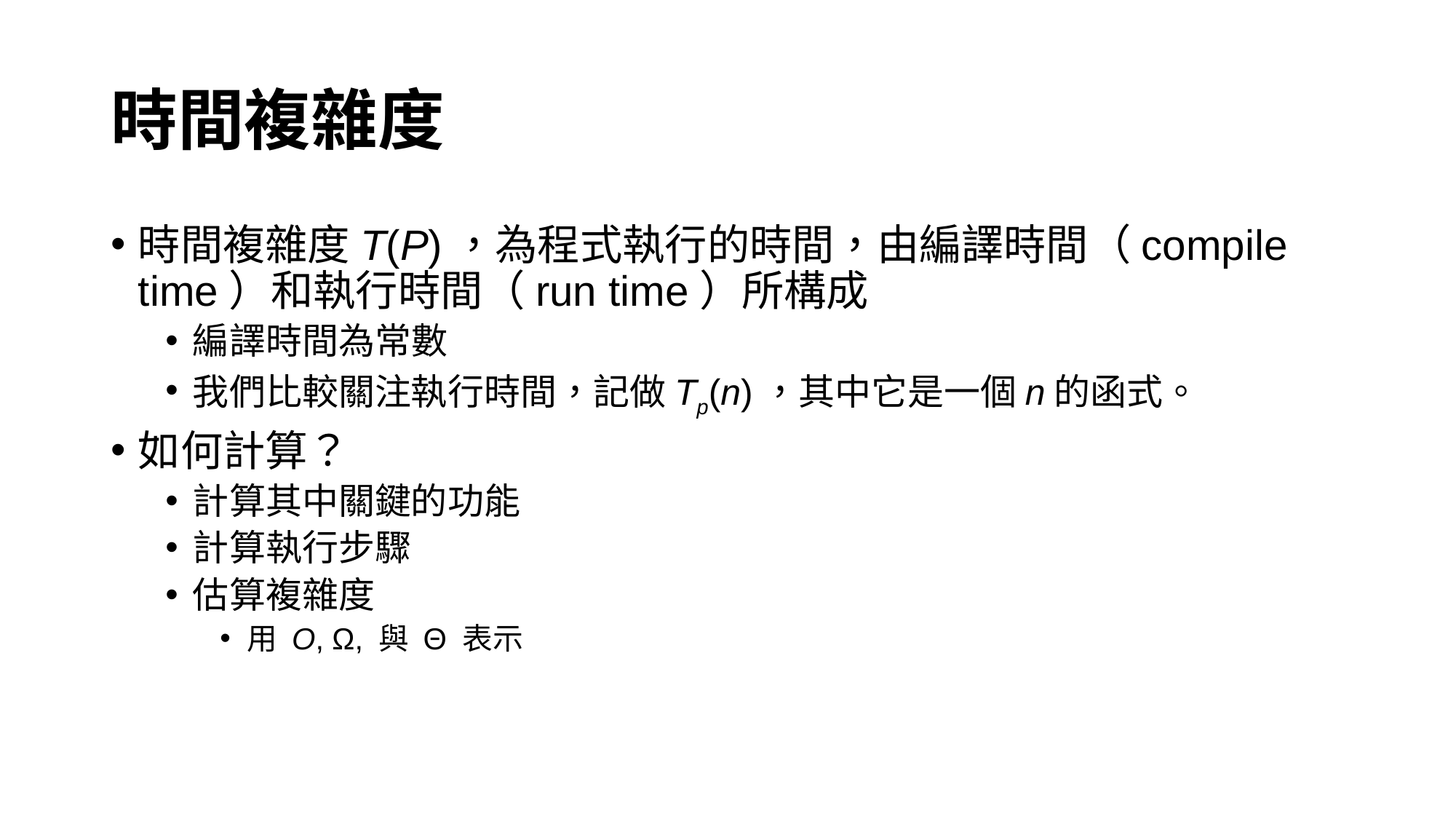

# 時間複雜度
時間複雜度T(P)，為程式執行的時間，由編譯時間（compile time）和執行時間（run time）所構成
編譯時間為常數
我們比較關注執行時間，記做Tp(n)，其中它是一個n的函式。
如何計算？
計算其中關鍵的功能
計算執行步驟
估算複雜度
用 O, Ω, 與 Θ 表示